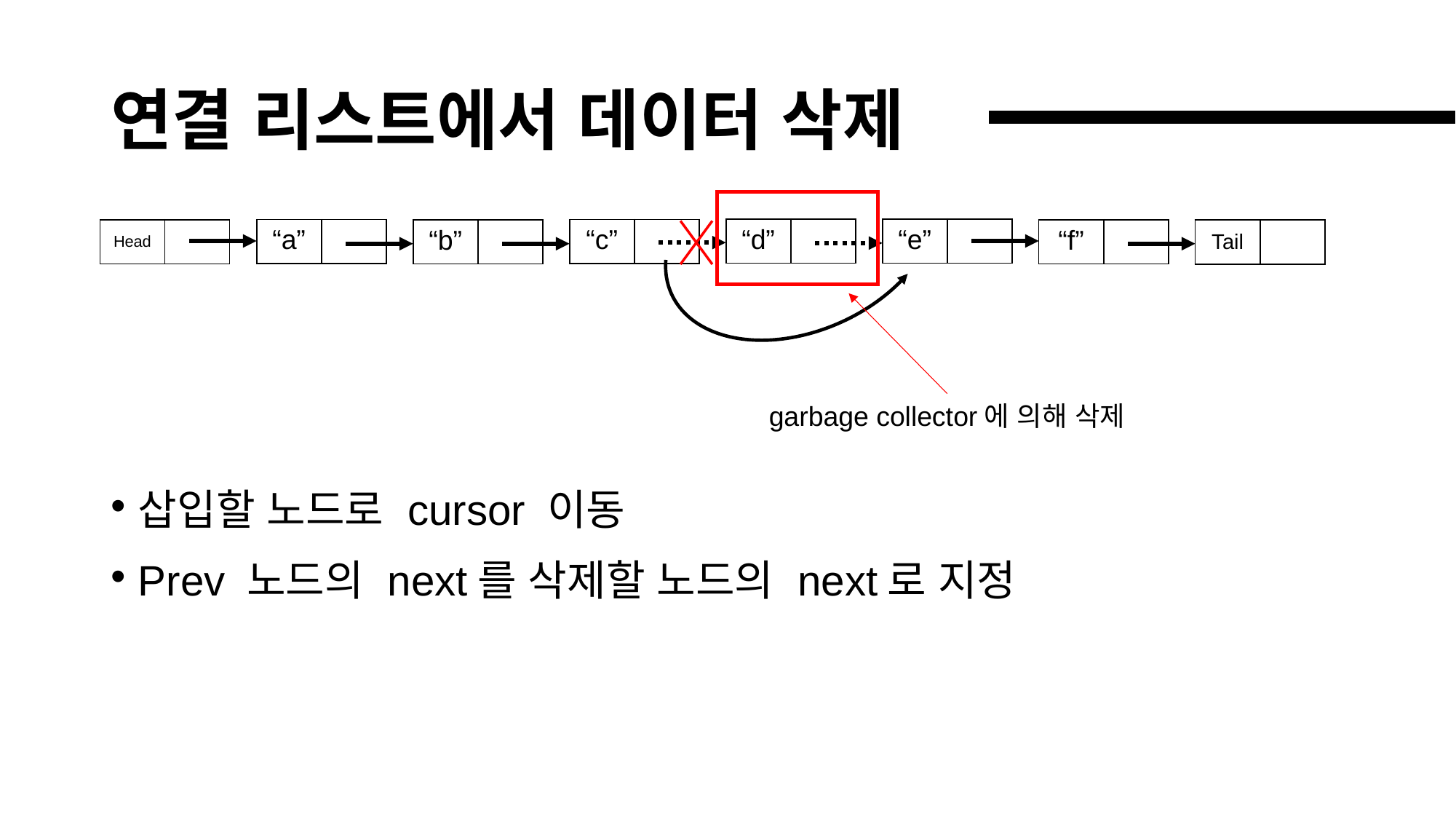

# 연결 리스트에서 데이터 삭제

| “d” |  |
| --- | --- |
| “e” |  |
| --- | --- |
| “a” |  |
| --- | --- |
| “c” |  |
| --- | --- |
| Head |  |
| --- | --- |
| “b” |  |
| --- | --- |
| “f” |  |
| --- | --- |
| Tail |  |
| --- | --- |
garbage collector에 의해 삭제
삽입할 노드로 cursor 이동
Prev 노드의 next를 삭제할 노드의 next로 지정